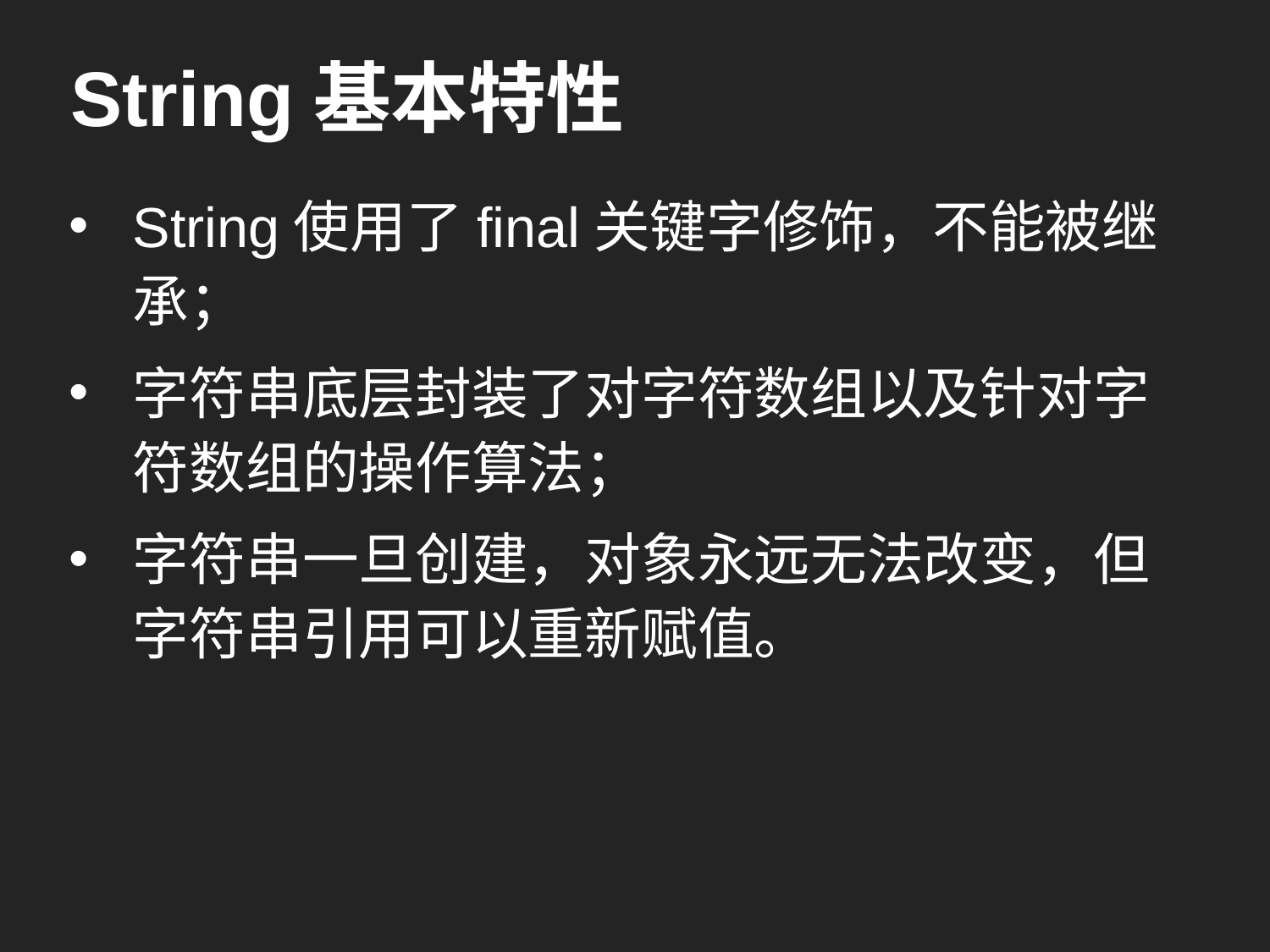

# String基本特性
String使用了final关键字修饰，不能被继承；
字符串底层封装了对字符数组以及针对字符数组的操作算法；
字符串一旦创建，对象永远无法改变，但字符串引用可以重新赋值。